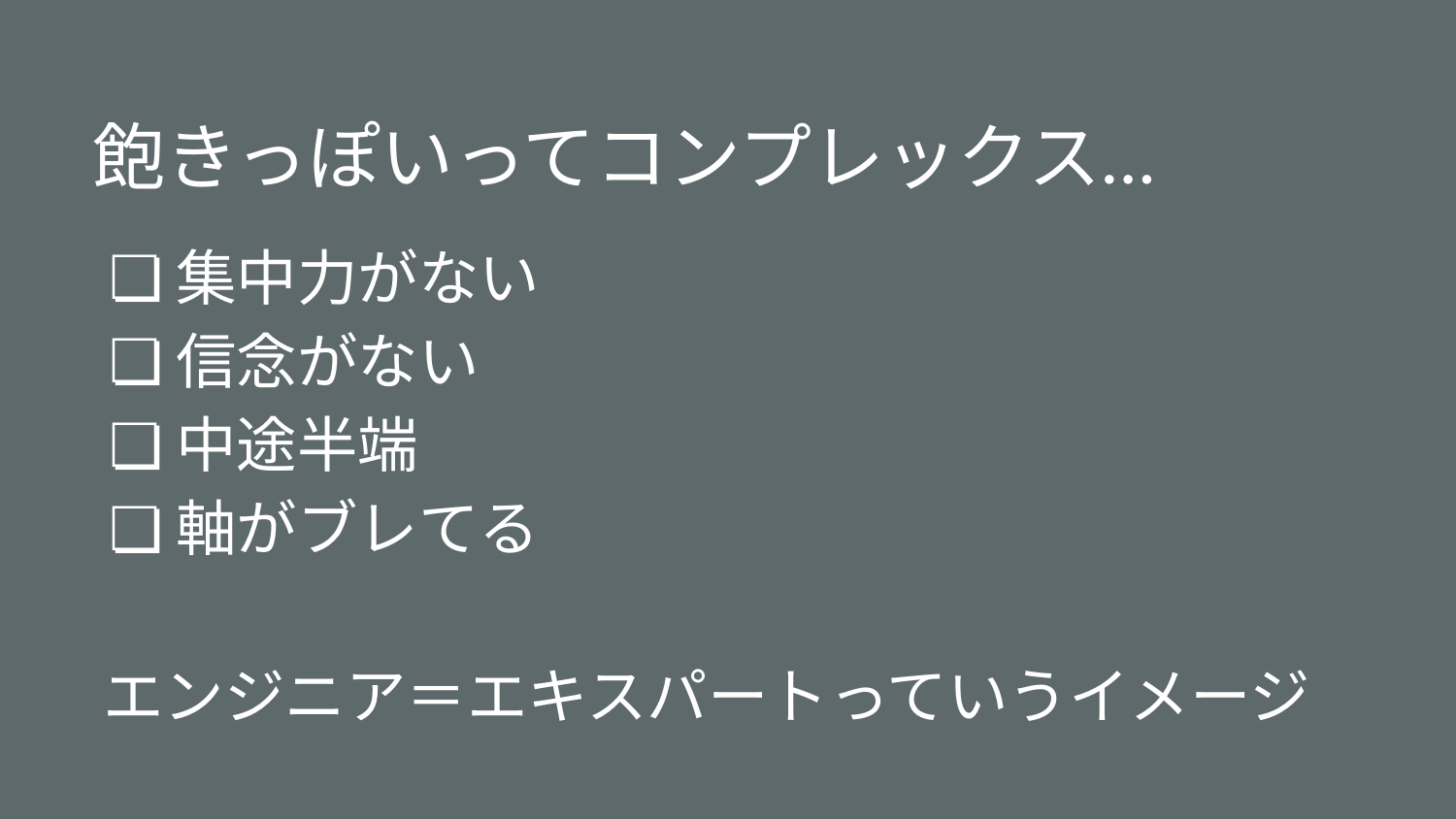

# 飽きっぽいってコンプレックス…
集中力がない
信念がない
中途半端
軸がブレてる

エンジニア＝エキスパートっていうイメージ